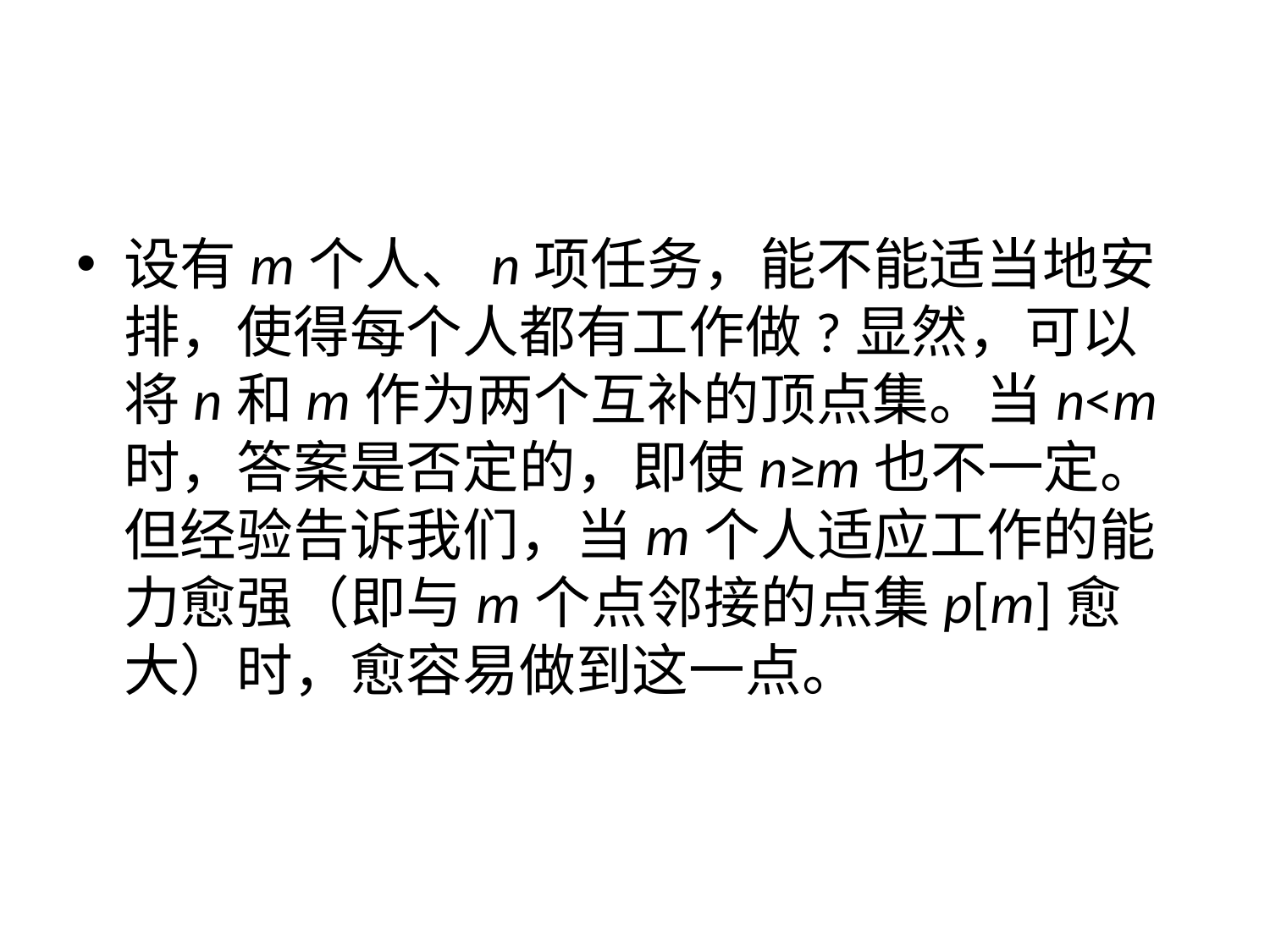

#
设有m个人、n项任务，能不能适当地安排，使得每个人都有工作做?显然，可以将n和m作为两个互补的顶点集。当n<m时，答案是否定的，即使n≥m也不一定。但经验告诉我们，当m个人适应工作的能力愈强（即与m个点邻接的点集p[m]愈大）时，愈容易做到这一点。